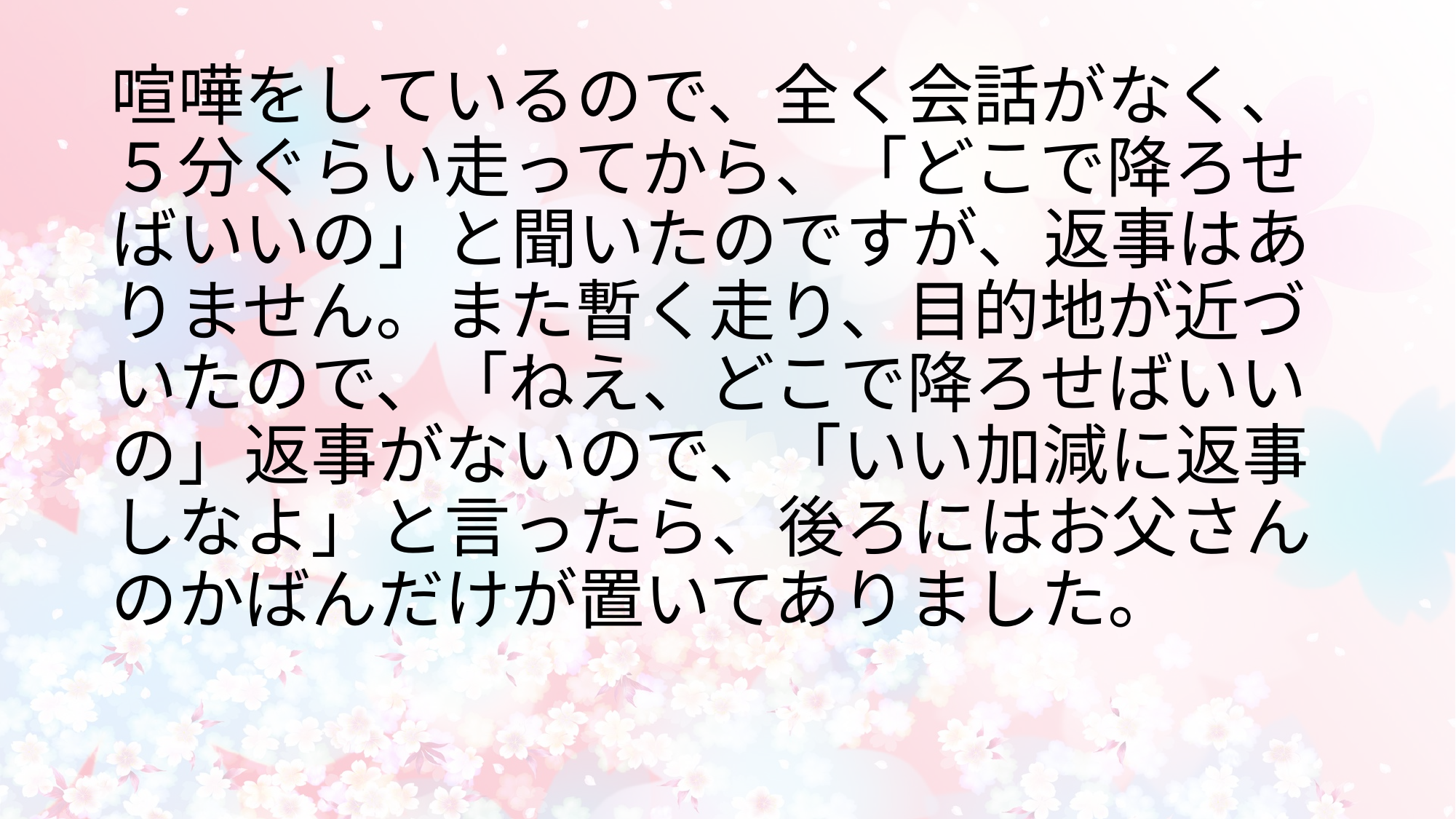

喧嘩をしているので、全く会話がなく、５分ぐらい走ってから、「どこで降ろせばいいの」と聞いたのですが、返事はありません。また暫く走り、目的地が近づいたので、「ねえ、どこで降ろせばいいの」返事がないので、「いい加減に返事しなよ」と言ったら、後ろにはお父さんのかばんだけが置いてありました。